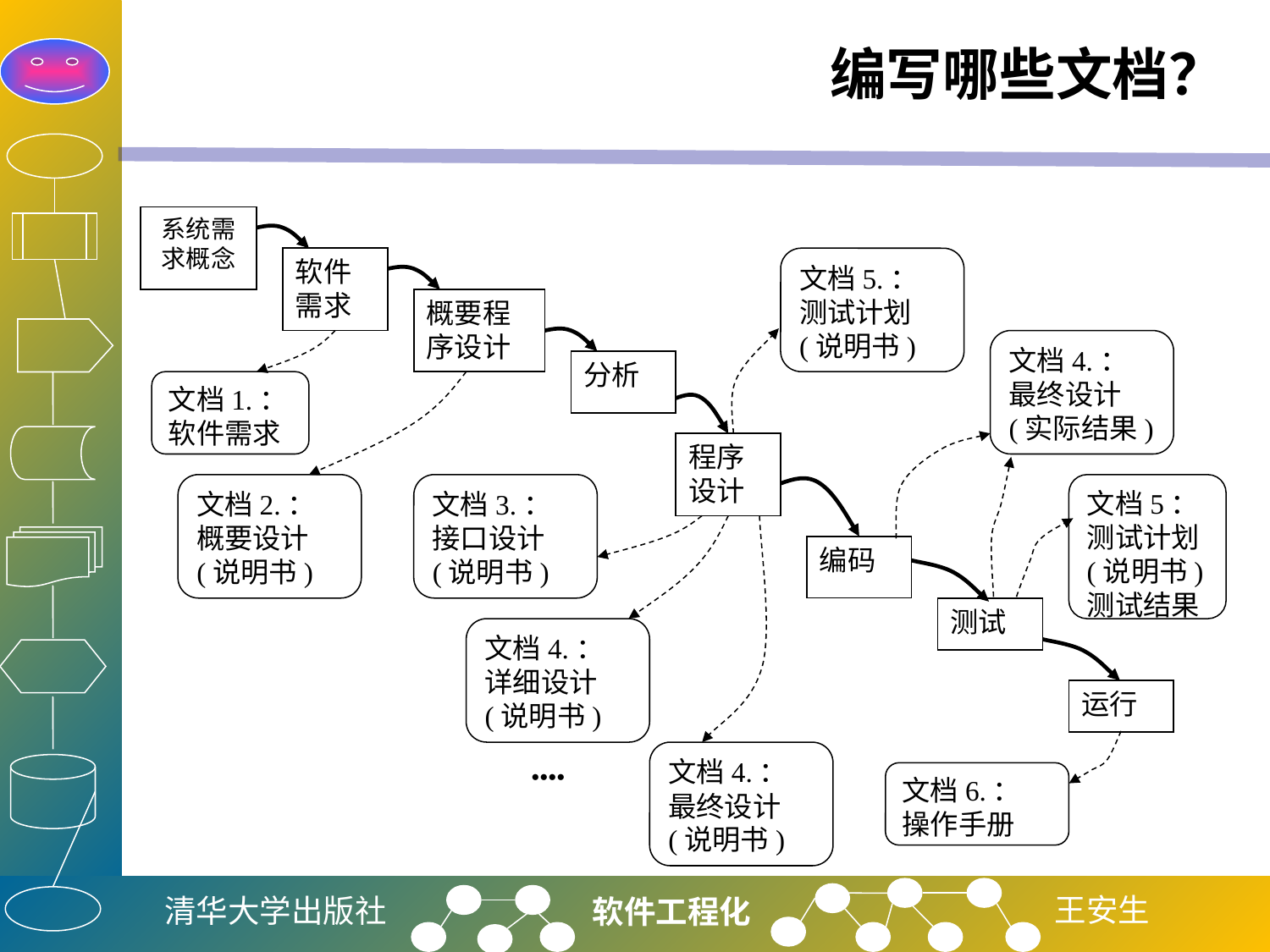

# 编写哪些文档？

系统需求概念

软件
需求
文档5.：
测试计划
(说明书)

概要程序设计

文档4.：
最终设计
(实际结果)
分析
文档1.：
软件需求

程序设计

文档2.：
概要设计
(说明书)
文档3.：
接口设计
(说明书)

文档5：
测试计划
(说明书)
测试结果

编码

测试
文档4.：
详细设计
(说明书)

运行

文档4.：
最终设计
(说明书)
●●●●
文档6.：
操作手册